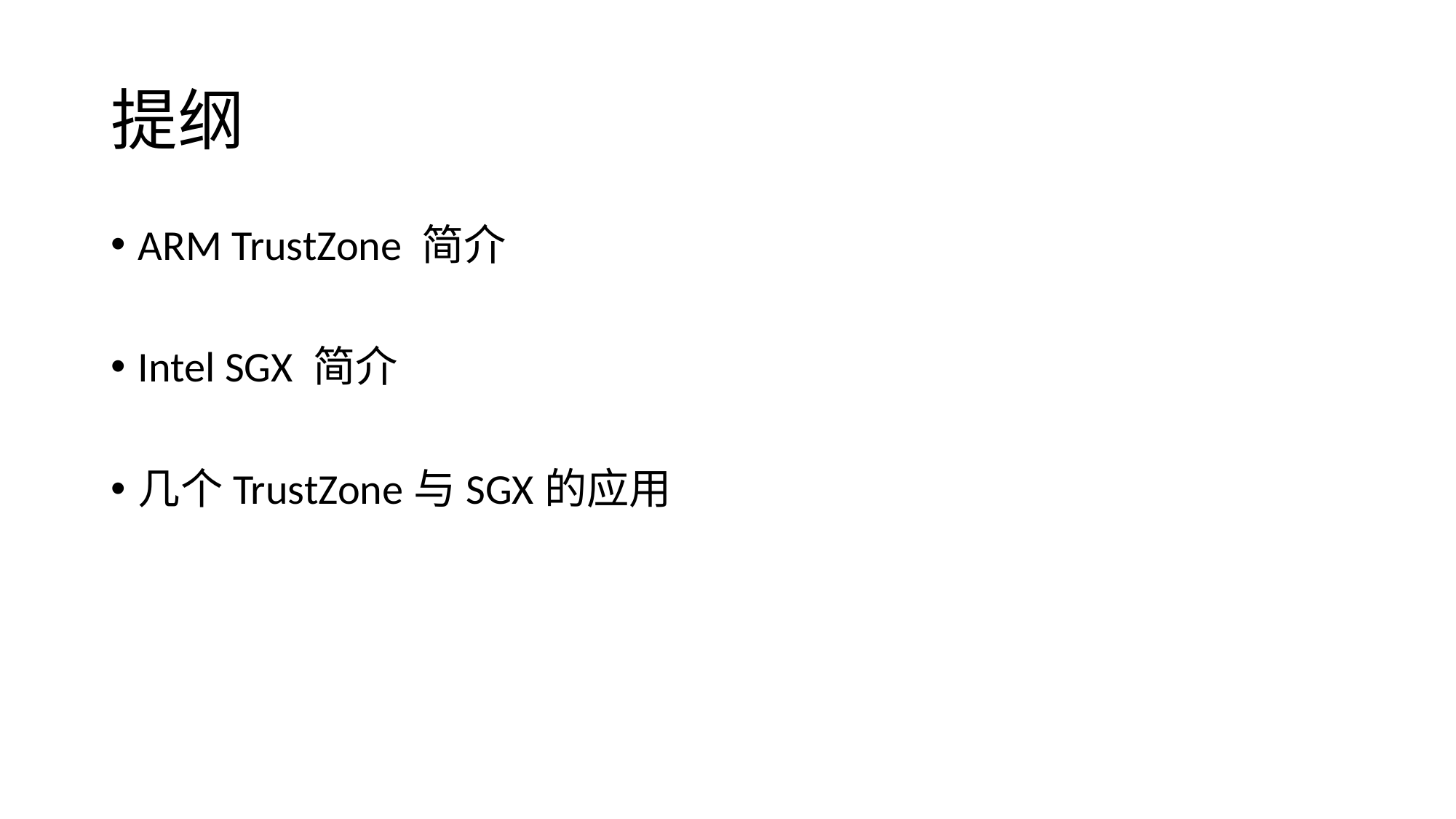

# 提纲
ARM TrustZone 简介

Intel SGX 简介

几个TrustZone与SGX的应用